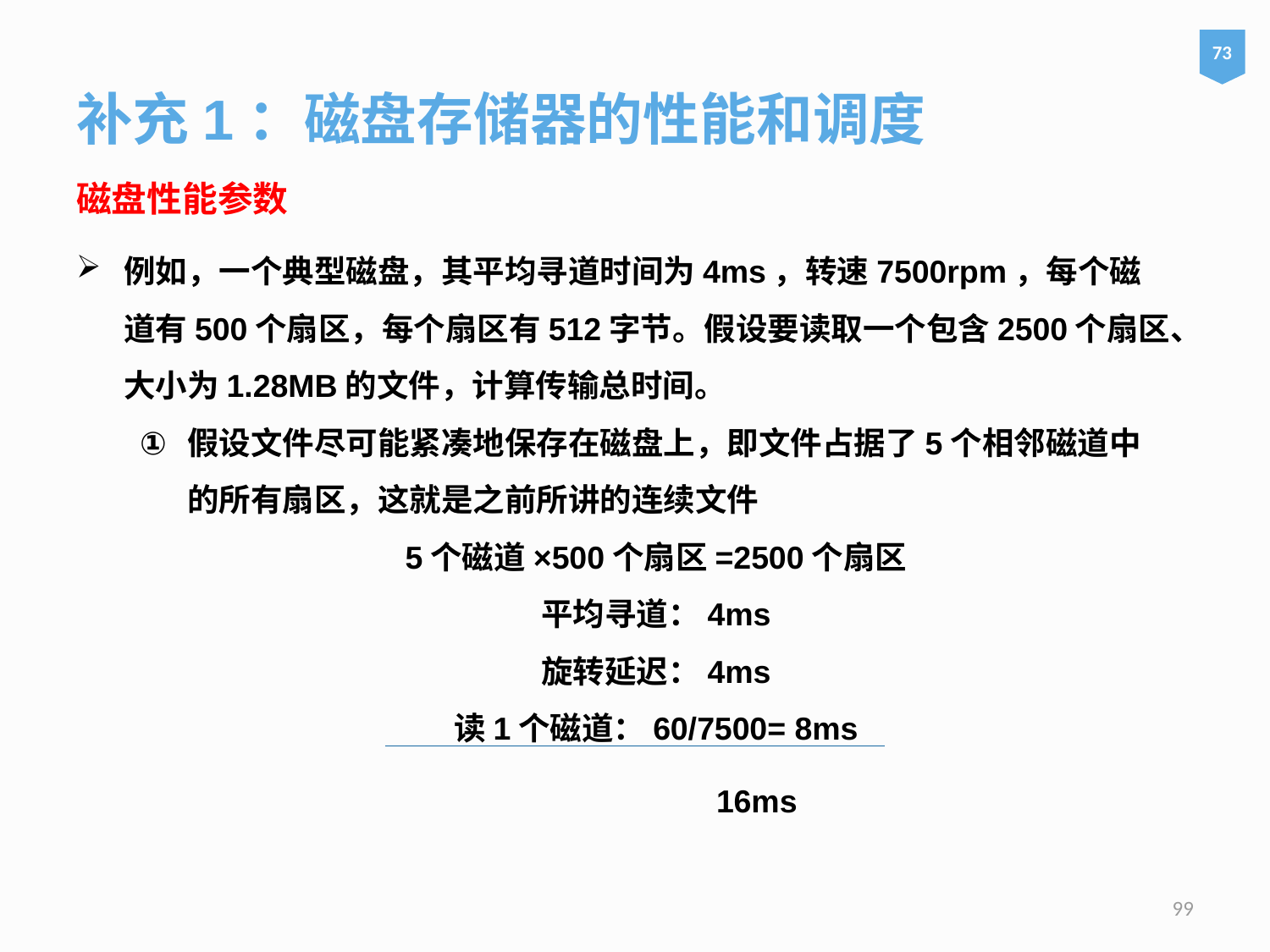

73
补充1：磁盘存储器的性能和调度
磁盘性能参数
例如，一个典型磁盘，其平均寻道时间为4ms，转速7500rpm，每个磁道有500个扇区，每个扇区有512字节。假设要读取一个包含2500个扇区、大小为1.28MB的文件，计算传输总时间。
假设文件尽可能紧凑地保存在磁盘上，即文件占据了5个相邻磁道中的所有扇区，这就是之前所讲的连续文件
5个磁道×500个扇区=2500个扇区
平均寻道：4ms
旋转延迟：4ms
读1个磁道：60/7500= 8ms
16ms
99